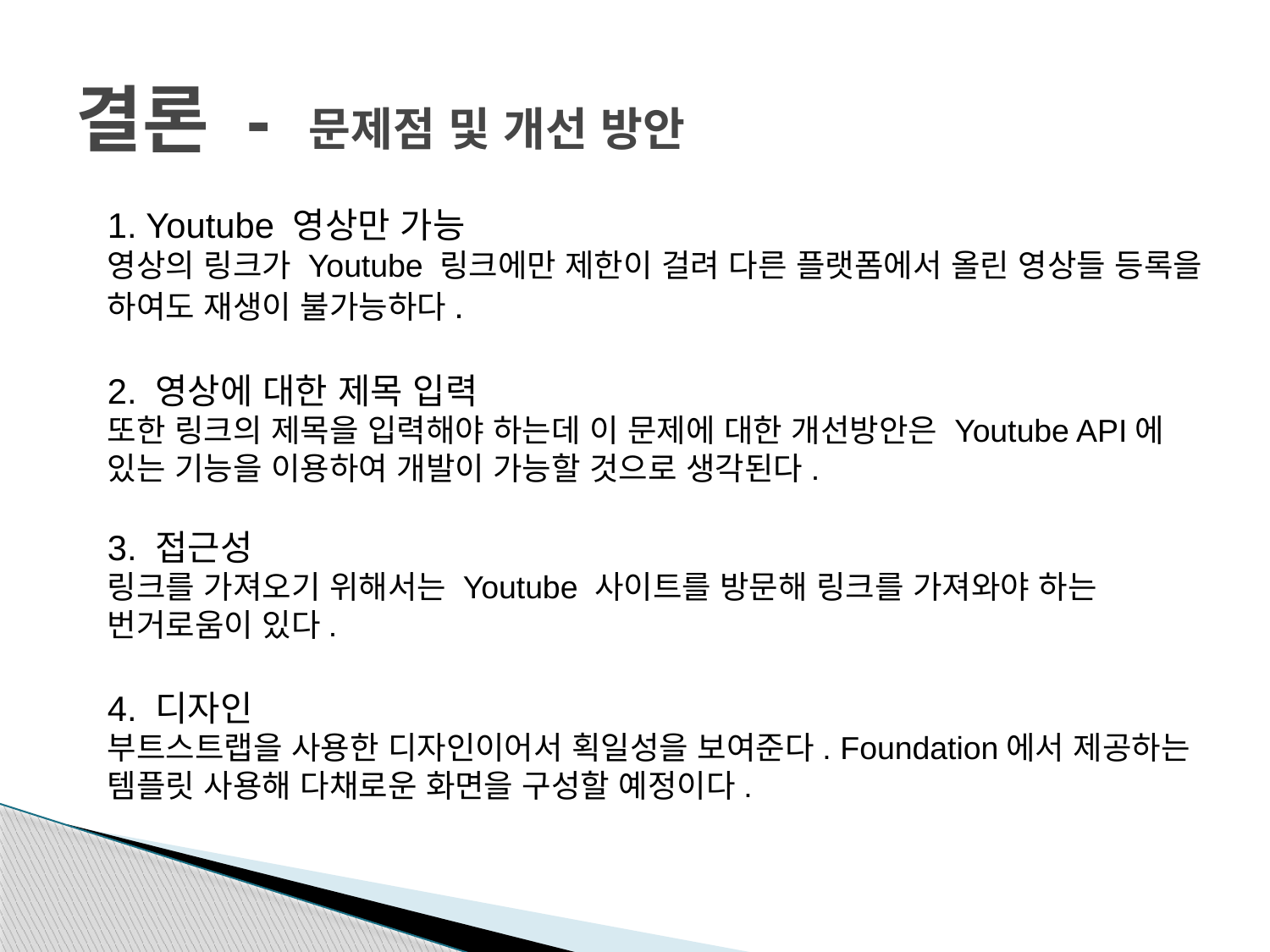

# 결론 - 문제점 및 개선 방안
1. Youtube 영상만 가능
영상의 링크가 Youtube 링크에만 제한이 걸려 다른 플랫폼에서 올린 영상들 등록을 하여도 재생이 불가능하다.

2. 영상에 대한 제목 입력
또한 링크의 제목을 입력해야 하는데 이 문제에 대한 개선방안은 Youtube API에 있는 기능을 이용하여 개발이 가능할 것으로 생각된다.

3. 접근성
링크를 가져오기 위해서는 Youtube 사이트를 방문해 링크를 가져와야 하는 번거로움이 있다.

4. 디자인
부트스트랩을 사용한 디자인이어서 획일성을 보여준다. Foundation에서 제공하는 템플릿 사용해 다채로운 화면을 구성할 예정이다.